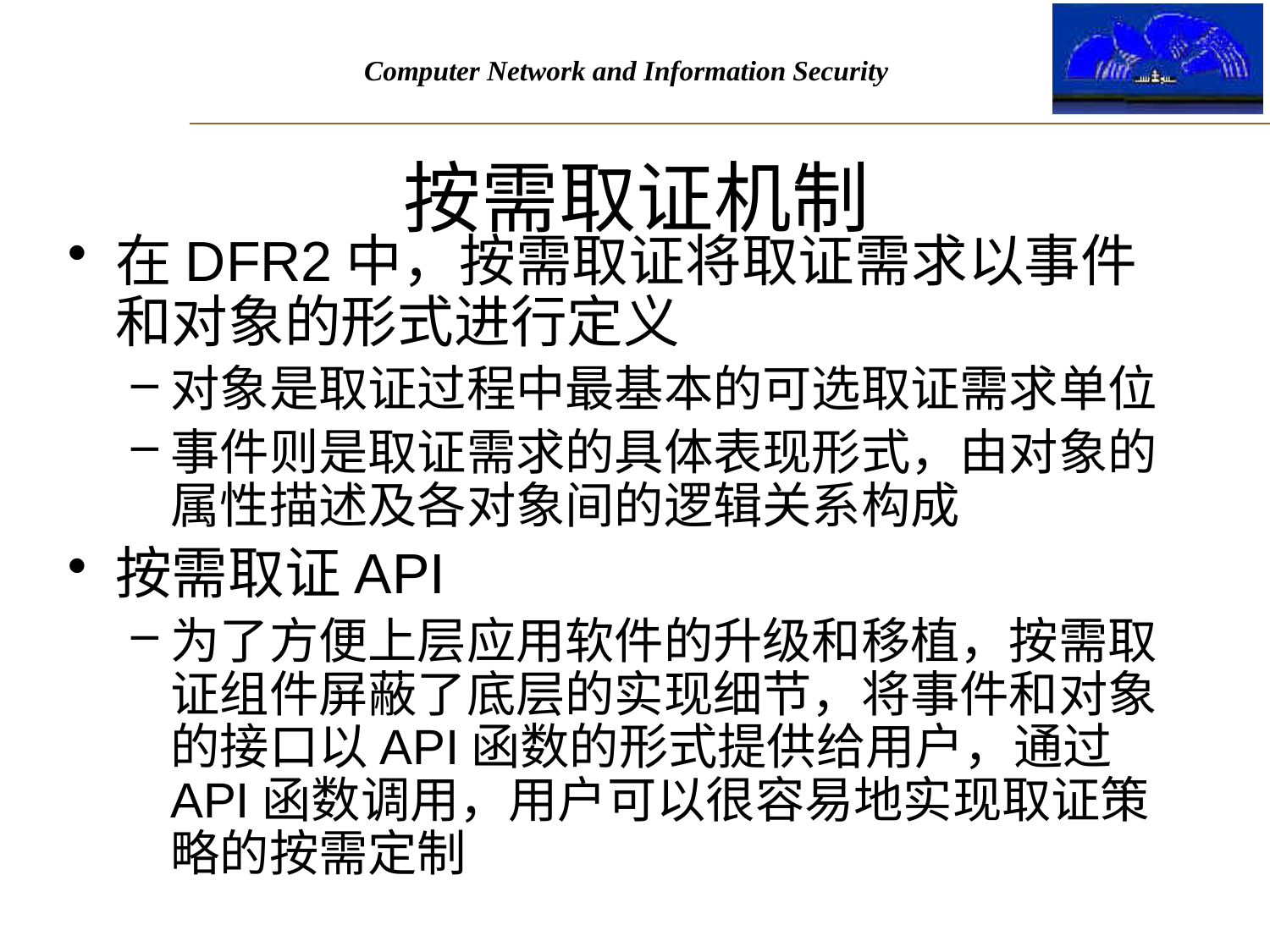

按需取证机制
在DFR2中，按需取证将取证需求以事件和对象的形式进行定义
对象是取证过程中最基本的可选取证需求单位
事件则是取证需求的具体表现形式，由对象的属性描述及各对象间的逻辑关系构成
按需取证API
为了方便上层应用软件的升级和移植，按需取证组件屏蔽了底层的实现细节，将事件和对象的接口以API函数的形式提供给用户，通过API函数调用，用户可以很容易地实现取证策略的按需定制